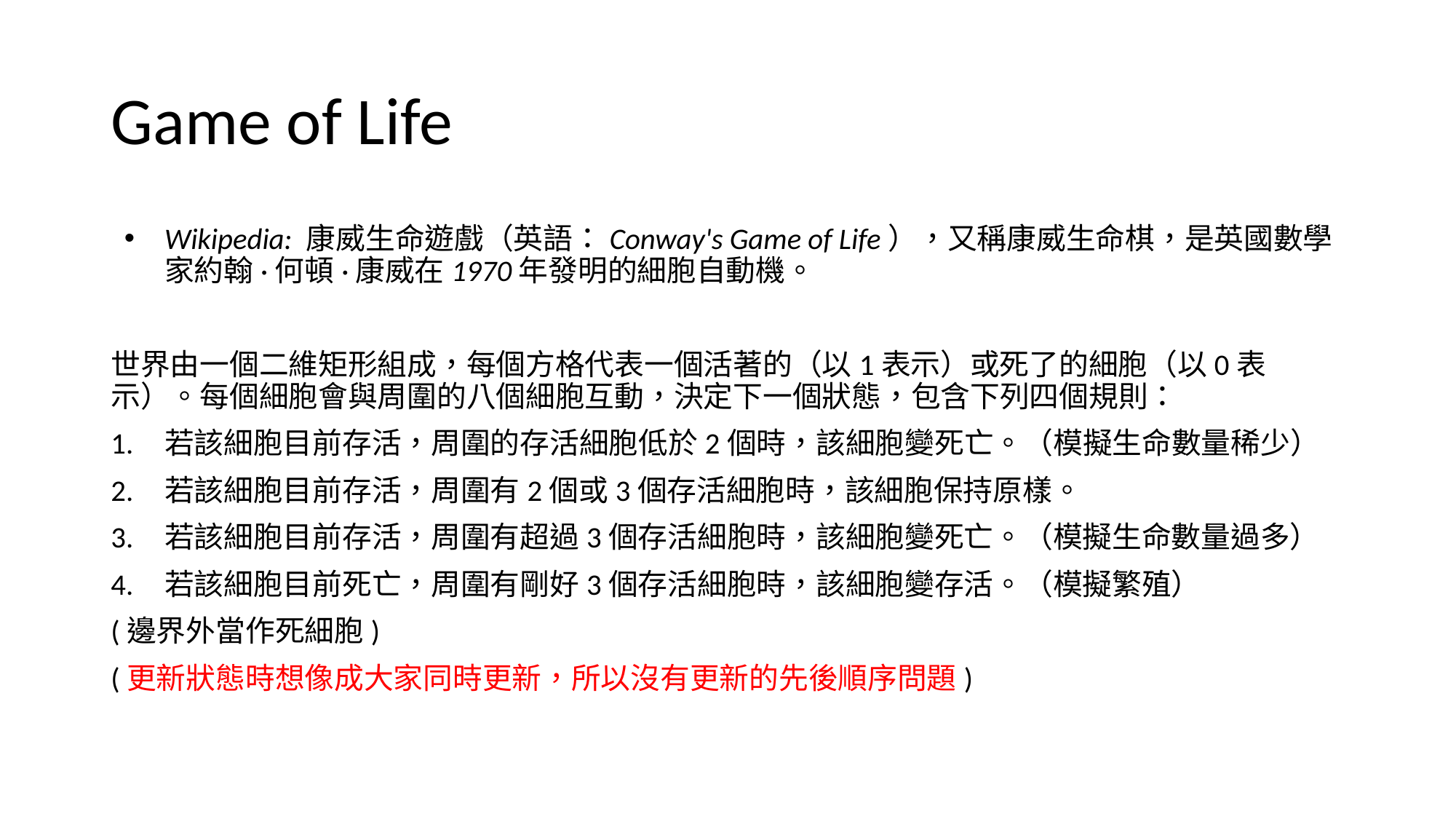

# Game of Life
Wikipedia: 康威生命遊戲（英語：Conway's Game of Life），又稱康威生命棋，是英國數學家約翰·何頓·康威在1970年發明的細胞自動機。

世界由一個二維矩形組成，每個方格代表一個活著的（以1表示）或死了的細胞（以0表示）。每個細胞會與周圍的八個細胞互動，決定下一個狀態，包含下列四個規則：
若該細胞目前存活，周圍的存活細胞低於2個時，該細胞變死亡。（模擬生命數量稀少）
若該細胞目前存活，周圍有2個或3個存活細胞時，該細胞保持原樣。
若該細胞目前存活，周圍有超過3個存活細胞時，該細胞變死亡。（模擬生命數量過多）
若該細胞目前死亡，周圍有剛好3個存活細胞時，該細胞變存活。（模擬繁殖）
(邊界外當作死細胞)
(更新狀態時想像成大家同時更新，所以沒有更新的先後順序問題)